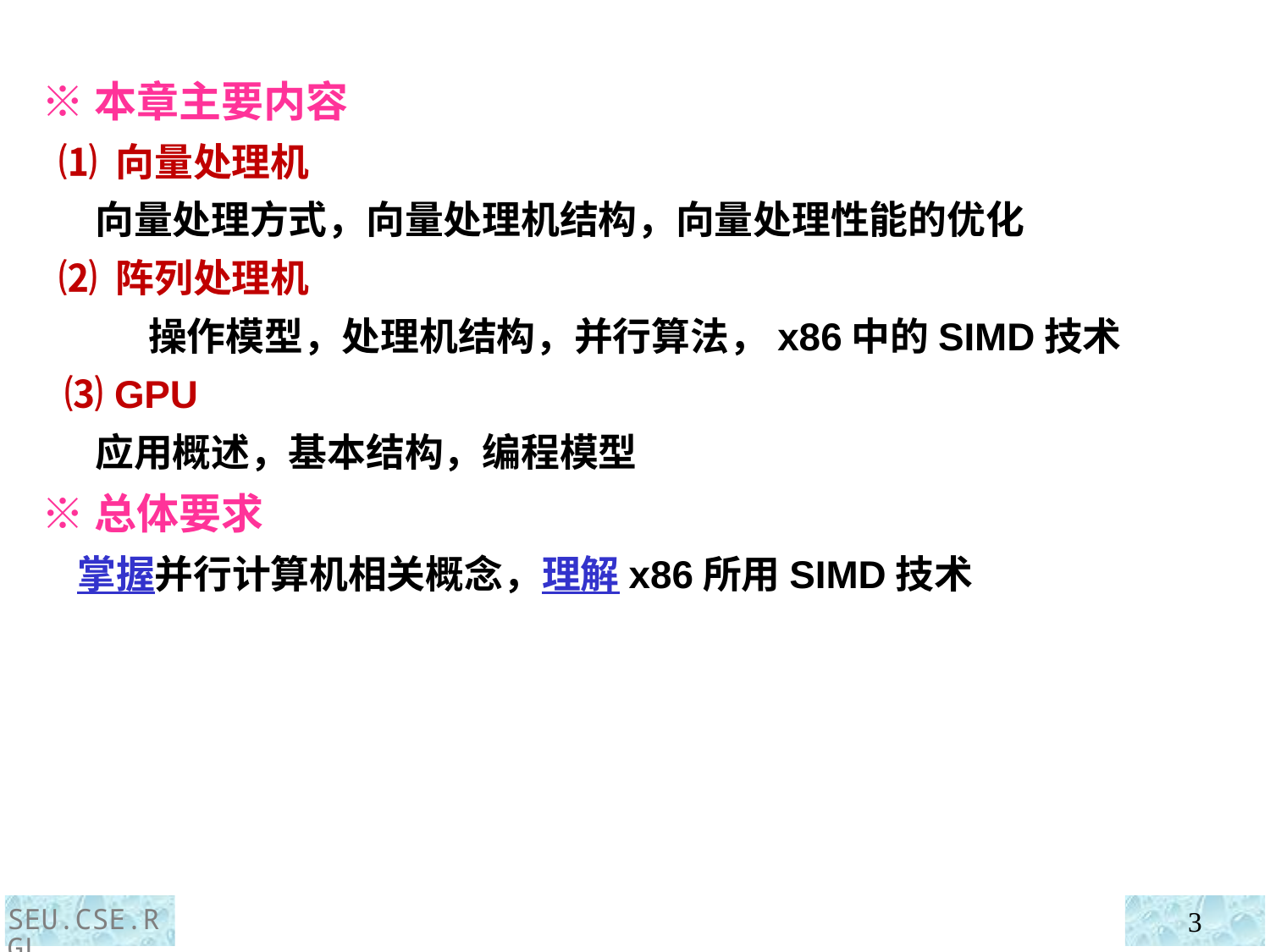

※本章主要内容
   ⑴ 向量处理机
      向量处理方式，向量处理机结构，向量处理性能的优化
   ⑵ 阵列处理机
            操作模型，处理机结构，并行算法，x86中的SIMD技术
   ⑶ GPU
      应用概述，基本结构，编程模型
 ※总体要求
    掌握并行计算机相关概念，理解x86所用SIMD技术
SEU.CSE.RGL
3